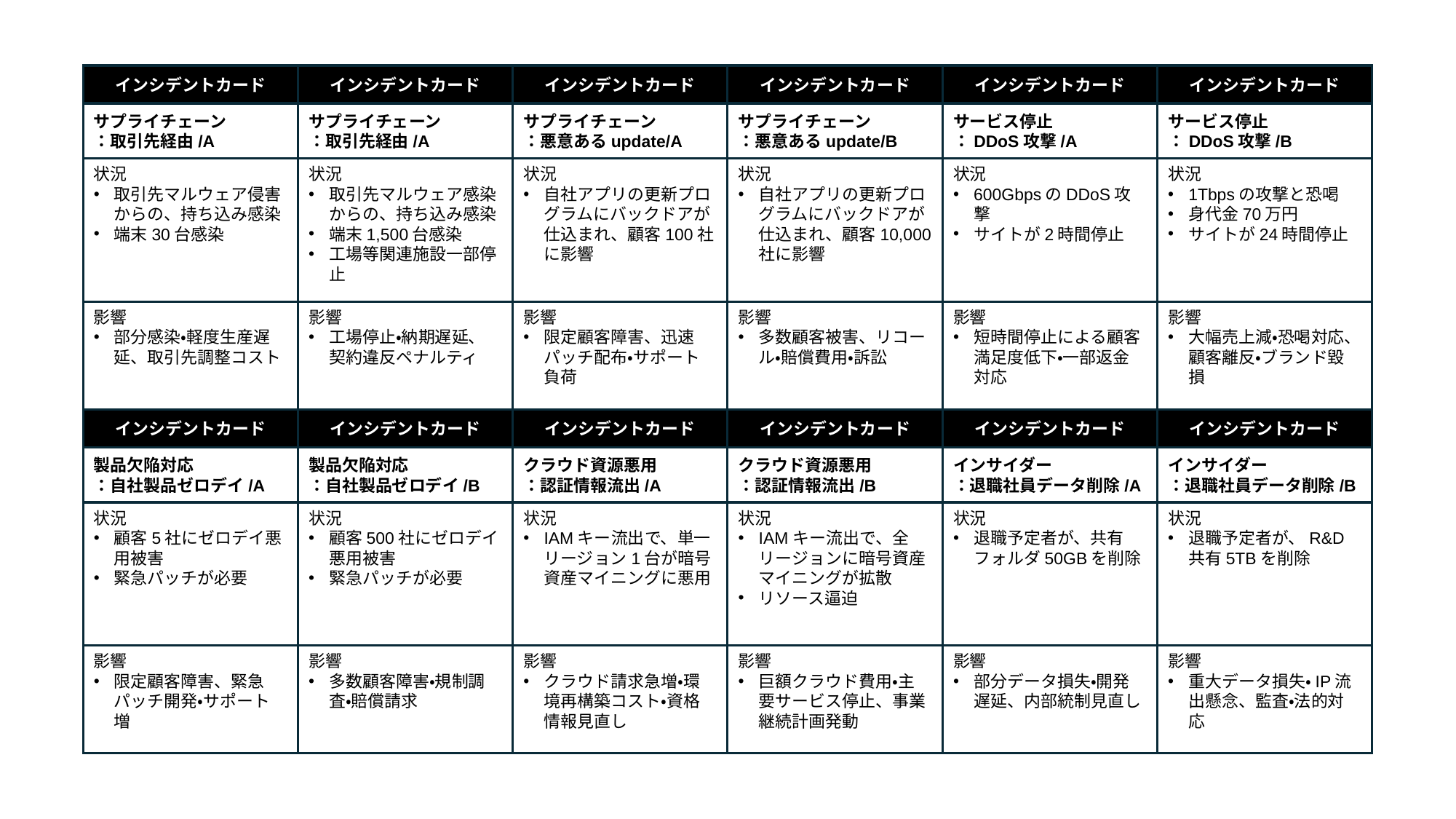

インシデントカード

インシデントカード

インシデントカード

インシデントカード

インシデントカード

インシデントカード
サプライチェーン
：取引先経由/A
サプライチェーン
：取引先経由/A
サプライチェーン
：悪意あるupdate/A
サプライチェーン
：悪意あるupdate/B
サービス停止
：DDoS攻撃/A
サービス停止
：DDoS攻撃/B
状況
取引先マルウェア侵害からの、持ち込み感染
端末30台感染
状況
取引先マルウェア感染からの、持ち込み感染
端末1,500台感染
工場等関連施設一部停止
状況
自社アプリの更新プログラムにバックドアが仕込まれ、顧客100社に影響

状況
自社アプリの更新プログラムにバックドアが仕込まれ、顧客10,000社に影響

状況
600GbpsのDDoS攻撃
サイトが2時間停止

状況
1Tbpsの攻撃と恐喝
身代金70万円
サイトが24時間停止

影響
部分感染・軽度生産遅延、取引先調整コスト
影響
工場停止・納期遅延、契約違反ペナルティ
影響
限定顧客障害、迅速パッチ配布・サポート負荷
影響
多数顧客被害、リコール・賠償費用・訴訟
影響
短時間停止による顧客満足度低下・一部返金対応
影響
大幅売上減・恐喝対応、顧客離反・ブランド毀損

インシデントカード

インシデントカード

インシデントカード

インシデントカード

インシデントカード

インシデントカード
製品欠陥対応
：自社製品ゼロデイ/A
製品欠陥対応
：自社製品ゼロデイ/B
クラウド資源悪用
：認証情報流出/A
クラウド資源悪用
：認証情報流出/B
インサイダー
：退職社員データ削除/A
インサイダー
：退職社員データ削除/B
状況
顧客5社にゼロデイ悪用被害
緊急パッチが必要

状況
顧客500社にゼロデイ悪用被害
緊急パッチが必要

状況
IAMキー流出で、単一リージョン1台が暗号資産マイニングに悪用

状況
IAMキー流出で、全リージョンに暗号資産マイニングが拡散
リソース逼迫
状況
退職予定者が、共有フォルダ50GBを削除

状況
退職予定者が、R&D共有5TBを削除

影響
限定顧客障害、緊急パッチ開発・サポート増
影響
多数顧客障害・規制調査・賠償請求
影響
クラウド請求急増・環境再構築コスト・資格情報見直し
影響
巨額クラウド費用・主要サービス停止、事業継続計画発動
影響
部分データ損失・開発遅延、内部統制見直し
影響
重大データ損失・IP流出懸念、監査・法的対応